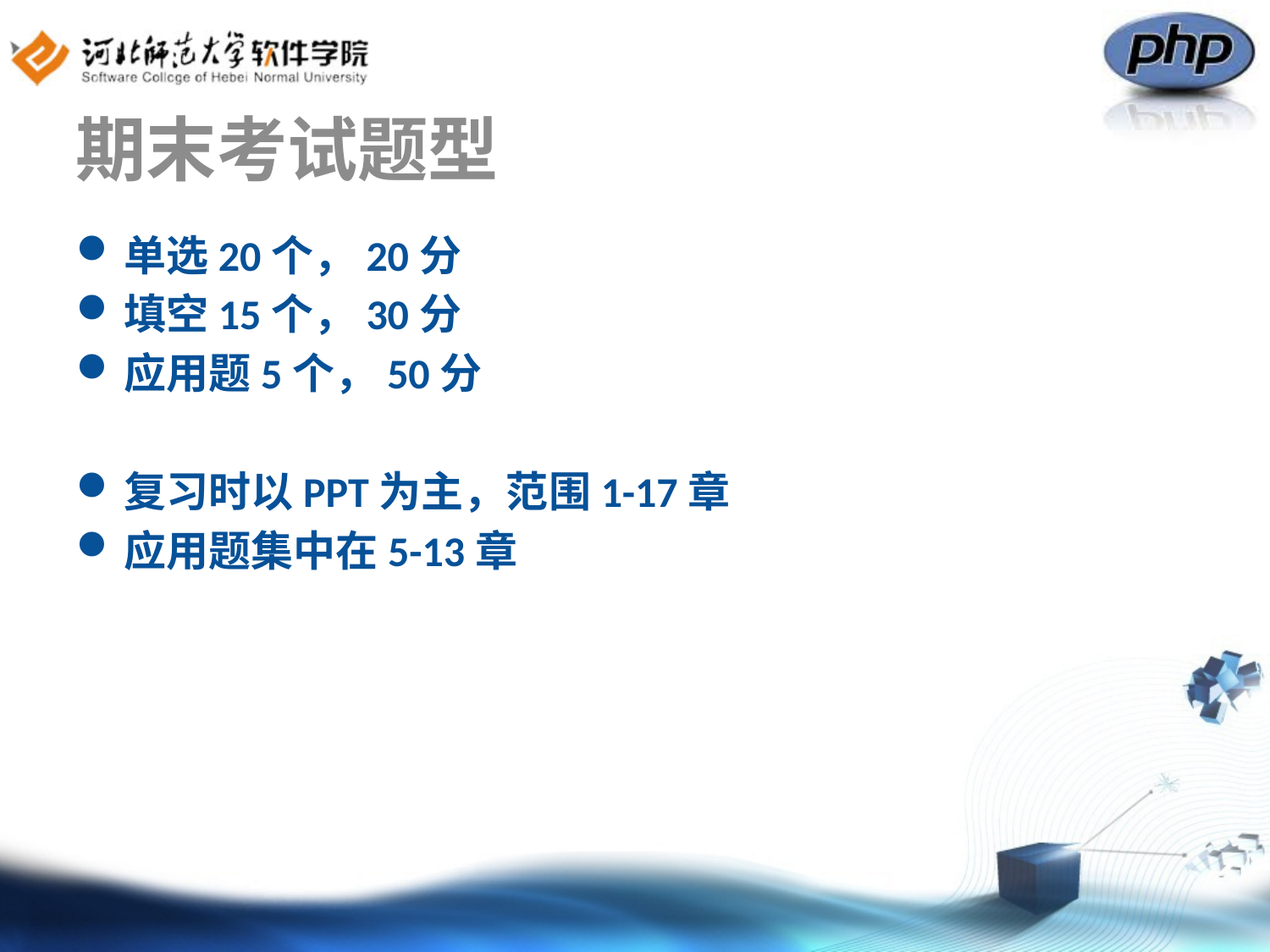

# 期末考试题型
单选20个，20分
填空15个，30分
应用题5个，50分

复习时以PPT为主，范围1-17章
应用题集中在5-13章